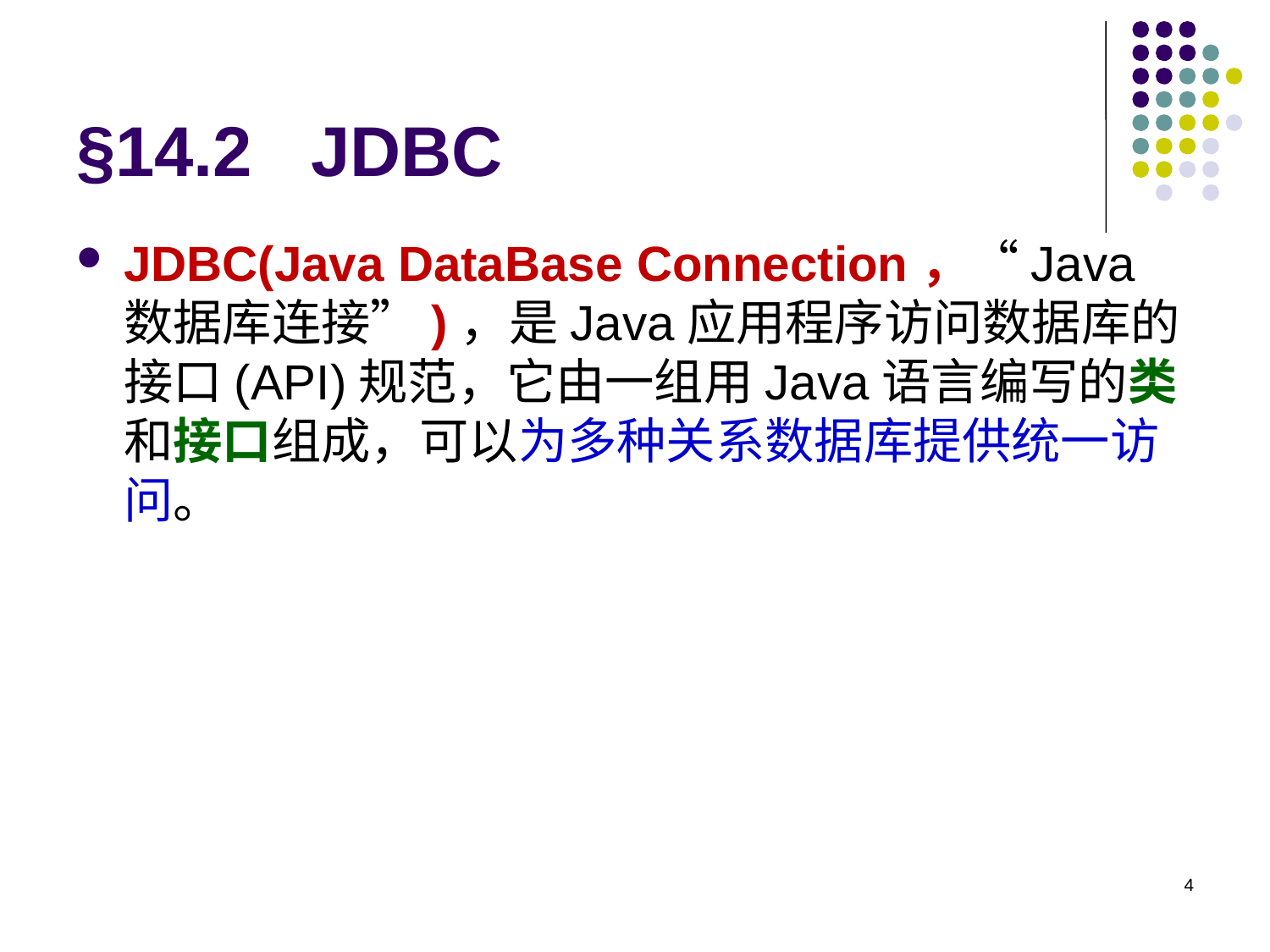

# §14.2   JDBC
JDBC(Java DataBase Connection，“Java数据库连接”)，是Java应用程序访问数据库的接口(API)规范，它由一组用Java语言编写的类和接口组成，可以为多种关系数据库提供统一访问。

4